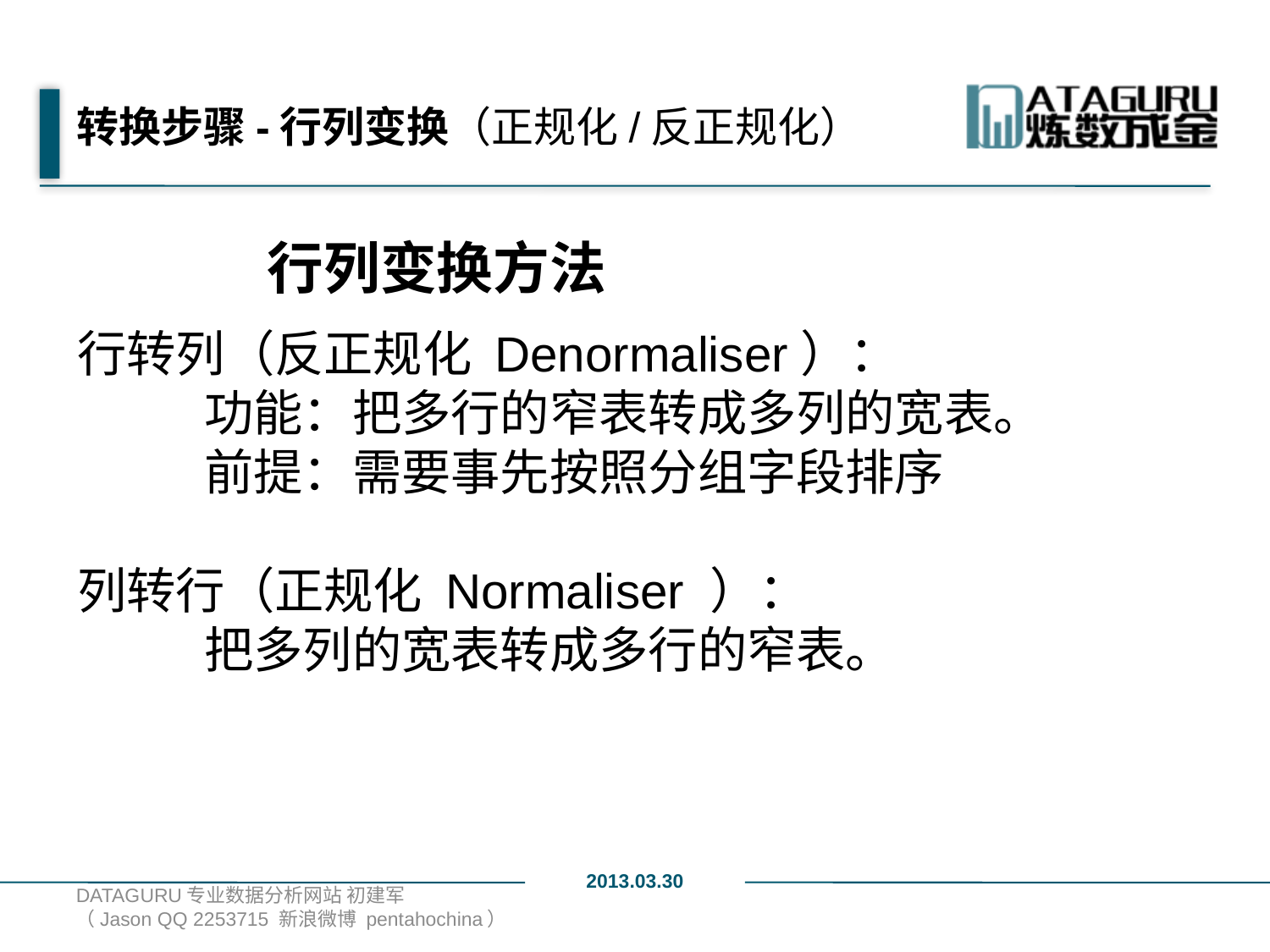

# 转换步骤-行列变换（正规化/反正规化）
行列变换方法
行转列（反正规化 Denormaliser）：
	功能：把多行的窄表转成多列的宽表。
	前提：需要事先按照分组字段排序

列转行（正规化 Normaliser ）：
	把多列的宽表转成多行的窄表。